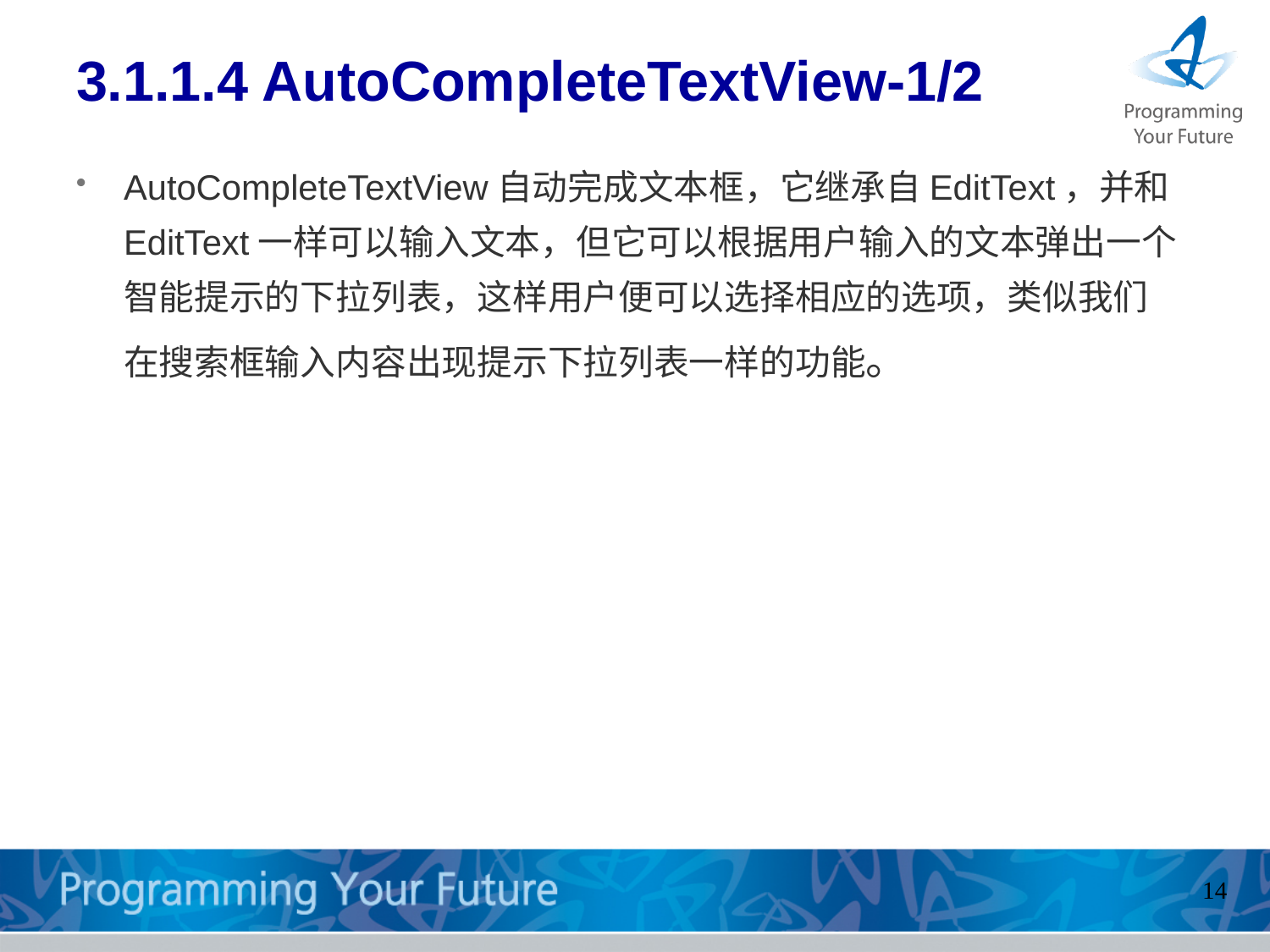

# 3.1.1.4 AutoCompleteTextView-1/2
AutoCompleteTextView自动完成文本框，它继承自EditText，并和EditText一样可以输入文本，但它可以根据用户输入的文本弹出一个智能提示的下拉列表，这样用户便可以选择相应的选项，类似我们在搜索框输入内容出现提示下拉列表一样的功能。